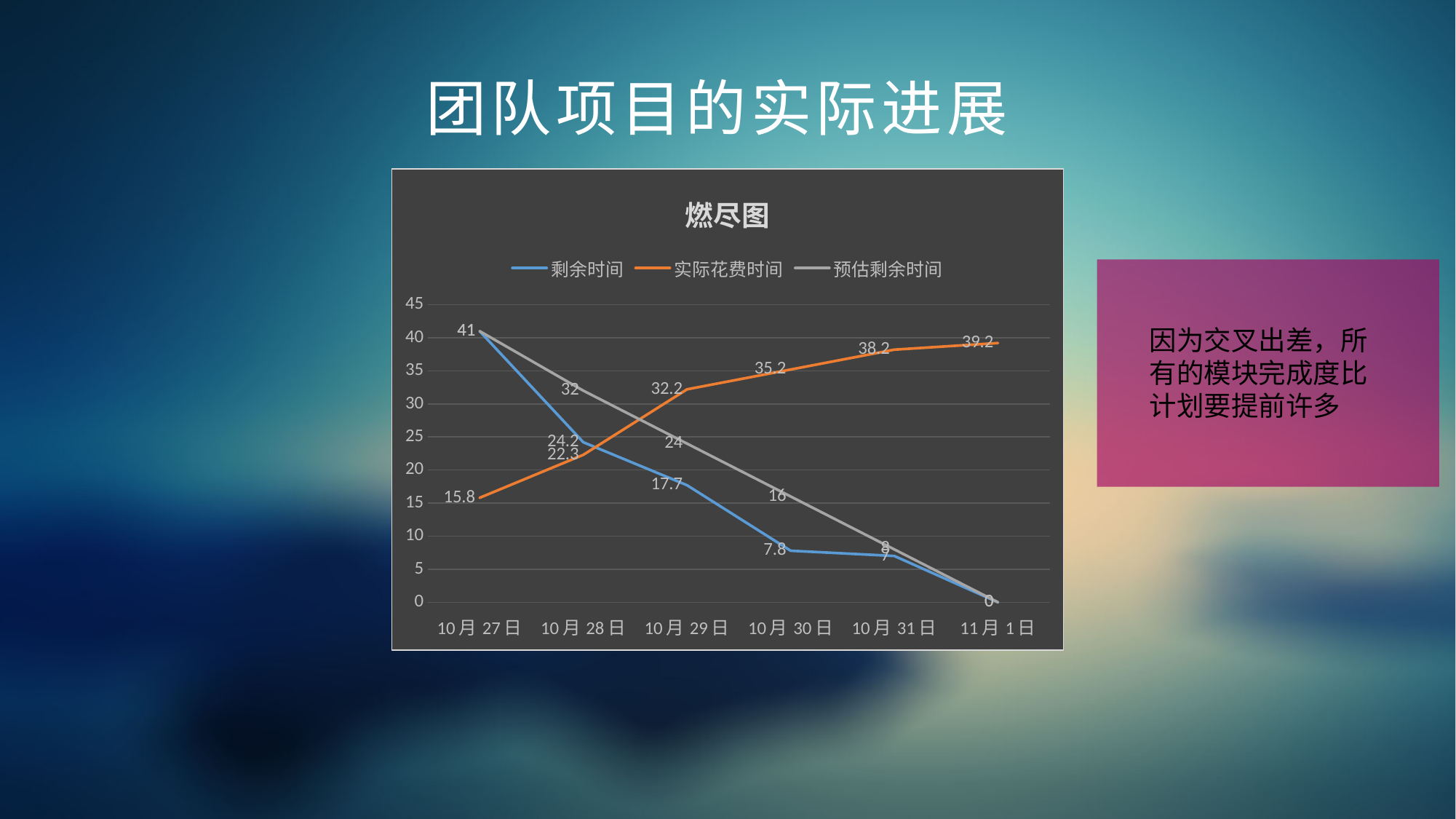

团队项目的实际进展

### Chart: 燃尽图

| Category | 剩余时间 | 实际花费时间 | 预估剩余时间 |
|---|---|---|---|
| 43035.0 | 41.0 | 15.8 | 41.0 |
| 43036.0 | 24.2 | 22.3 | 32.0 |
| 43037.0 | 17.7 | 32.2 | 24.0 |
| 43038.0 | 7.8 | 35.2 | 16.0 |
| 43039.0 | 7.0 | 38.2 | 8.0 |
| 43040.0 | 0.0 | 39.2 | 0.0 |
因为交叉出差，所有的模块完成度比计划要提前许多